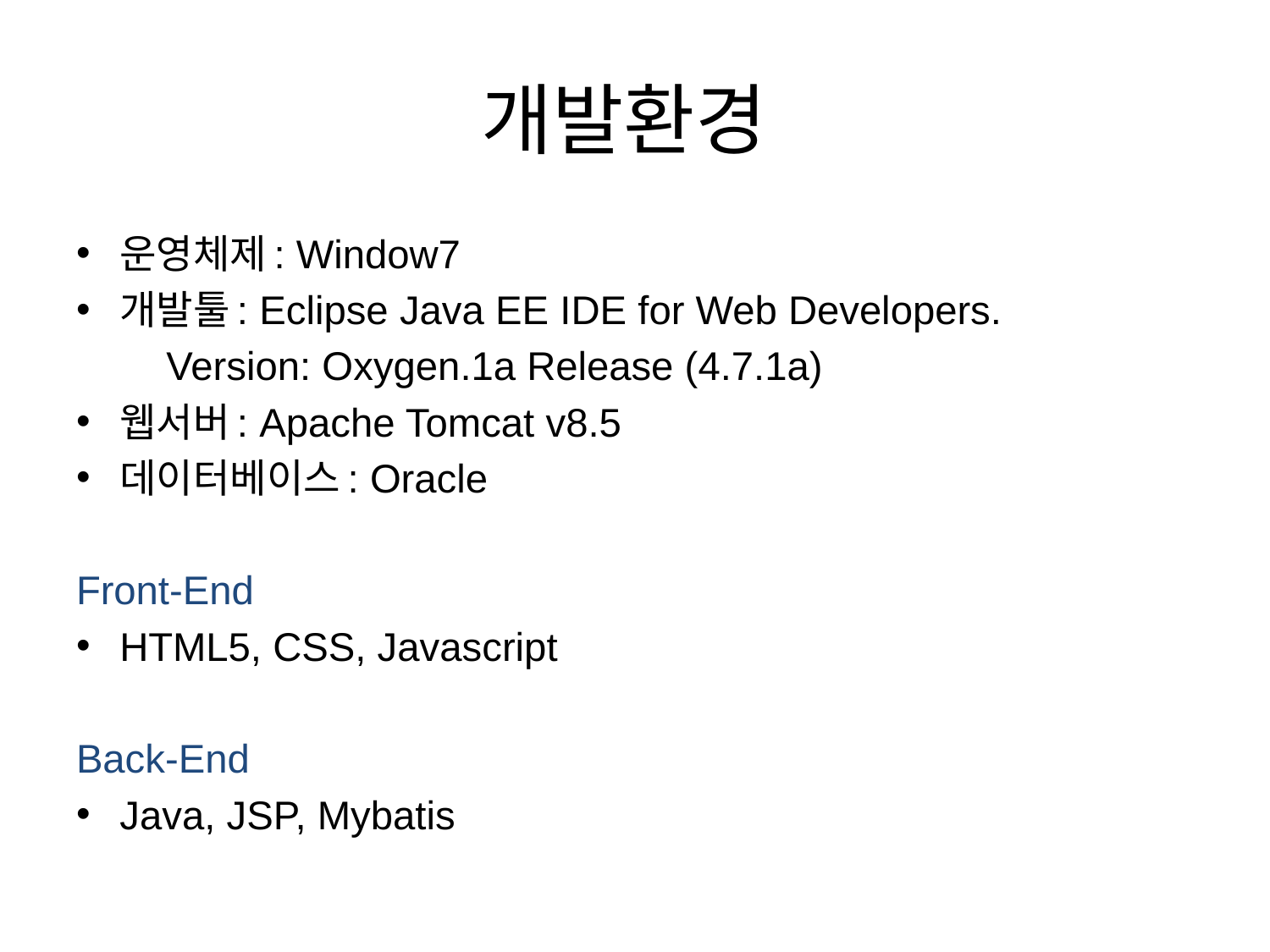

# 개발환경
운영체제: Window7
개발툴: Eclipse Java EE IDE for Web Developers.
		Version: Oxygen.1a Release (4.7.1a)
웹서버: Apache Tomcat v8.5
데이터베이스: Oracle

Front-End
HTML5, CSS, Javascript

Back-End
Java, JSP, Mybatis